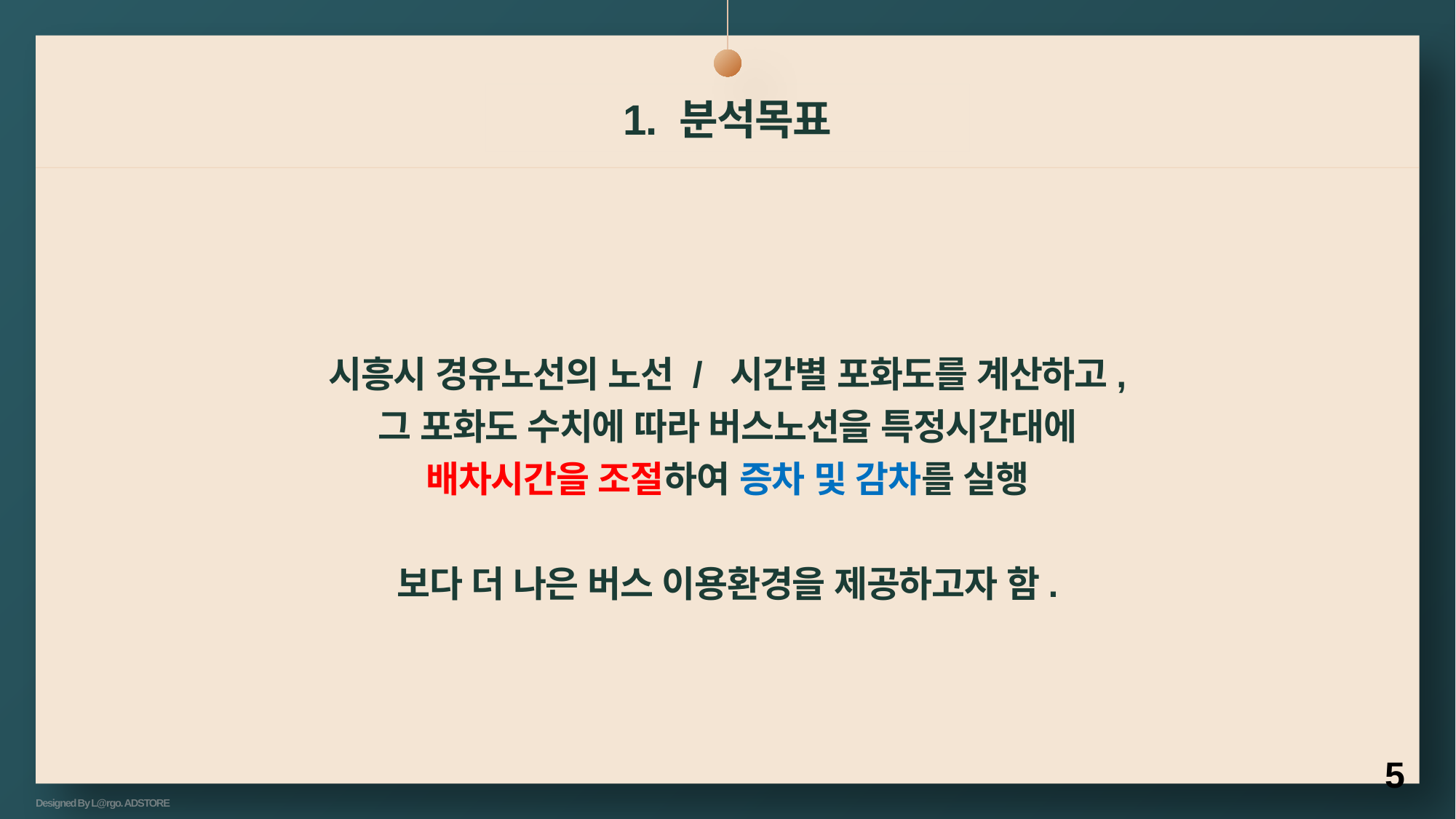

# 1. 분석목표

시흥시 경유노선의 노선 /  시간별 포화도를 계산하고,
그 포화도 수치에 따라 버스노선을 특정시간대에
배차시간을 조절하여 증차 및 감차를 실행

보다 더 나은 버스 이용환경을 제공하고자 함.
5
Designed By L@rgo. ADSTORE